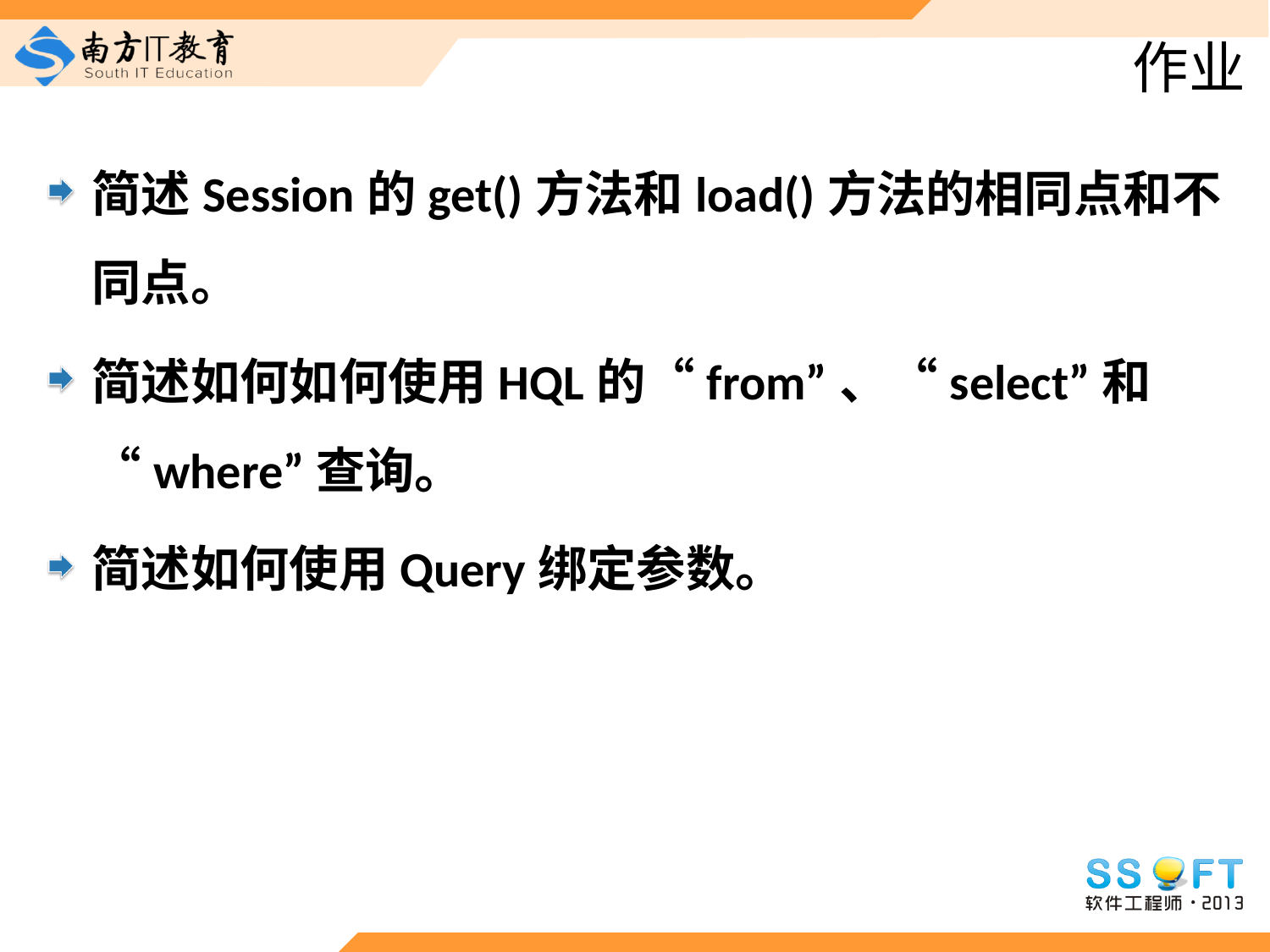

# 作业
简述Session的get()方法和load()方法的相同点和不同点。
简述如何如何使用HQL的“from”、“select”和“where”查询。
简述如何使用Query绑定参数。